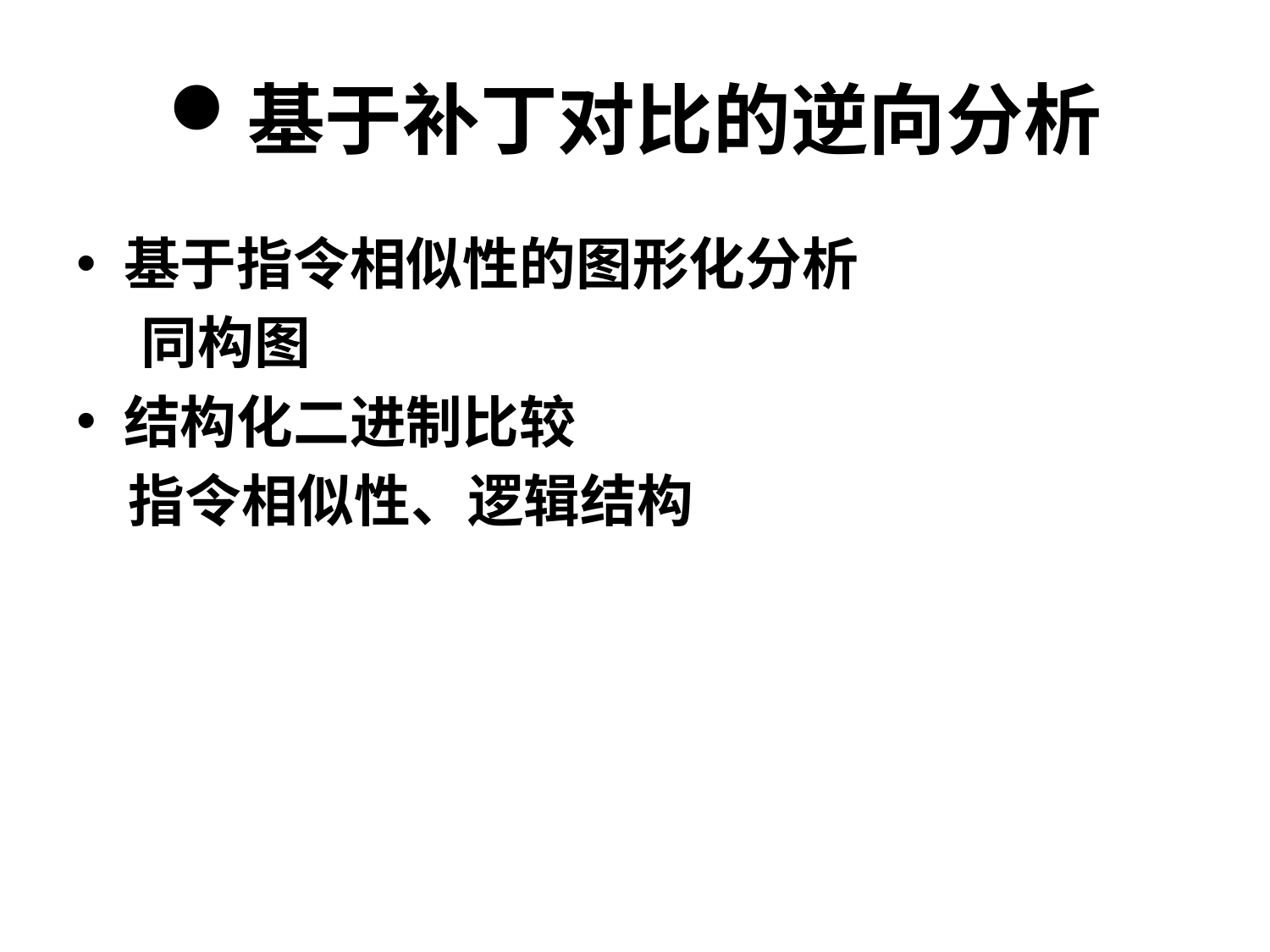

# 基于补丁对比的逆向分析
基于指令相似性的图形化分析
    同构图
结构化二进制比较
   指令相似性、逻辑结构